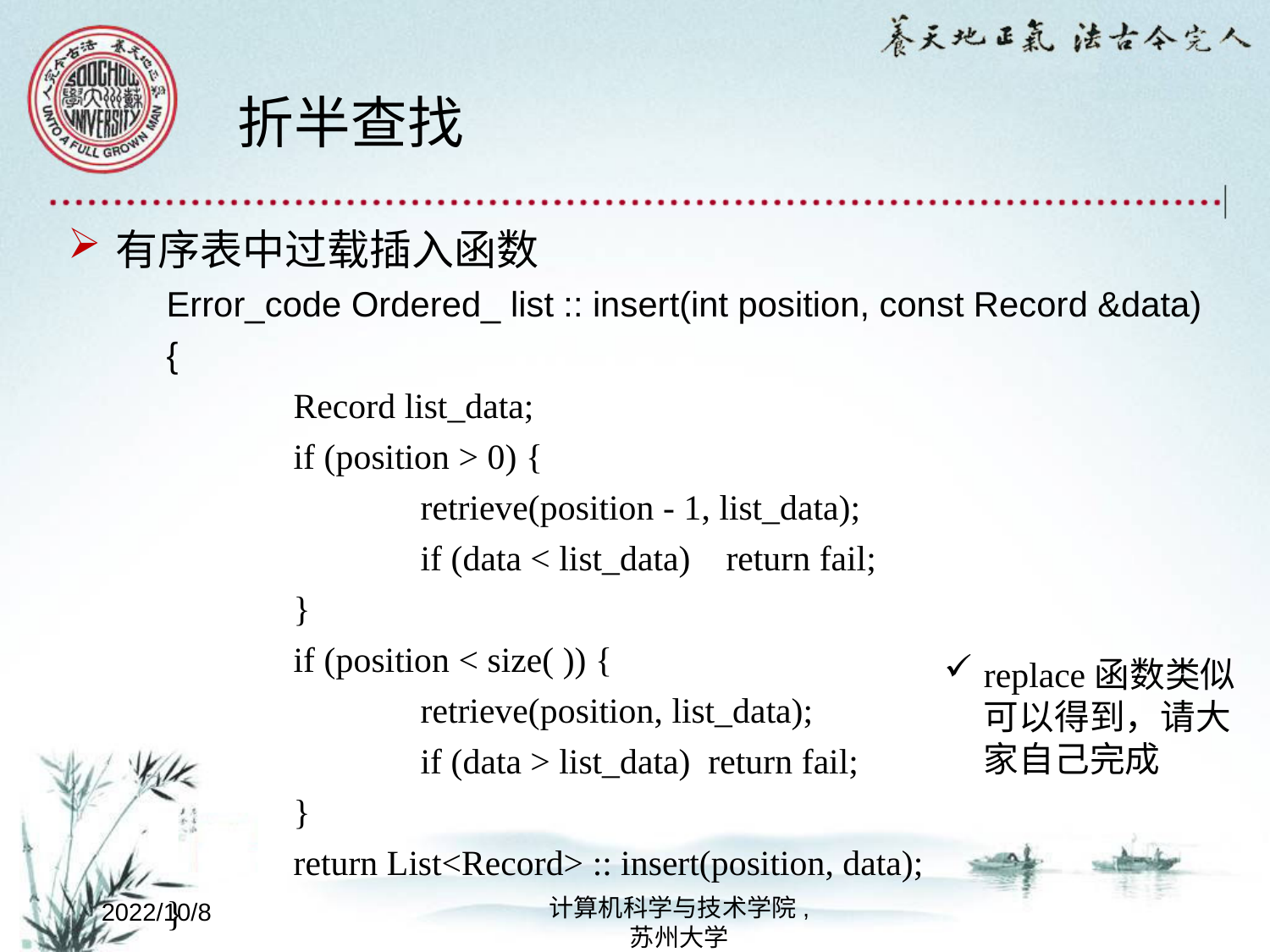

# 折半查找
有序表中过载插入函数
	Error_code Ordered_ list :: insert(int position, const Record &data) {
		Record list_data;
		if (position > 0) {
			retrieve(position - 1, list_data);
			if (data < list_data)    return fail;
		}
		if (position < size( )) {
			retrieve(position, list_data);
			if (data > list_data)  return fail;
		}
		return List<Record> :: insert(position, data);
	}

replace函数类似可以得到，请大家自己完成
计算机科学与技术学院,
苏州大学
2022/10/8